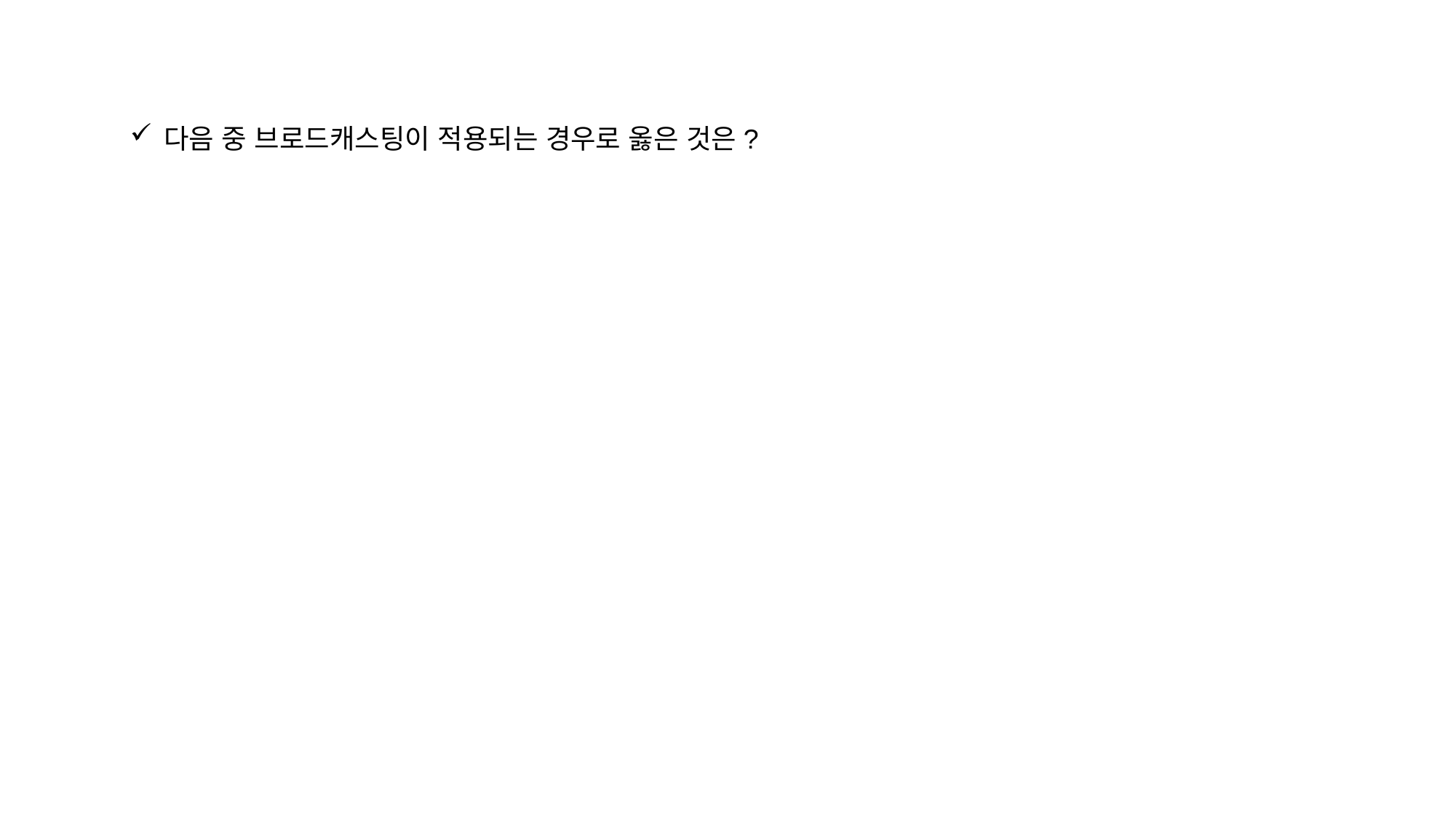

다음 중 브로드캐스팅이 적용되는 경우로 옳은 것은?